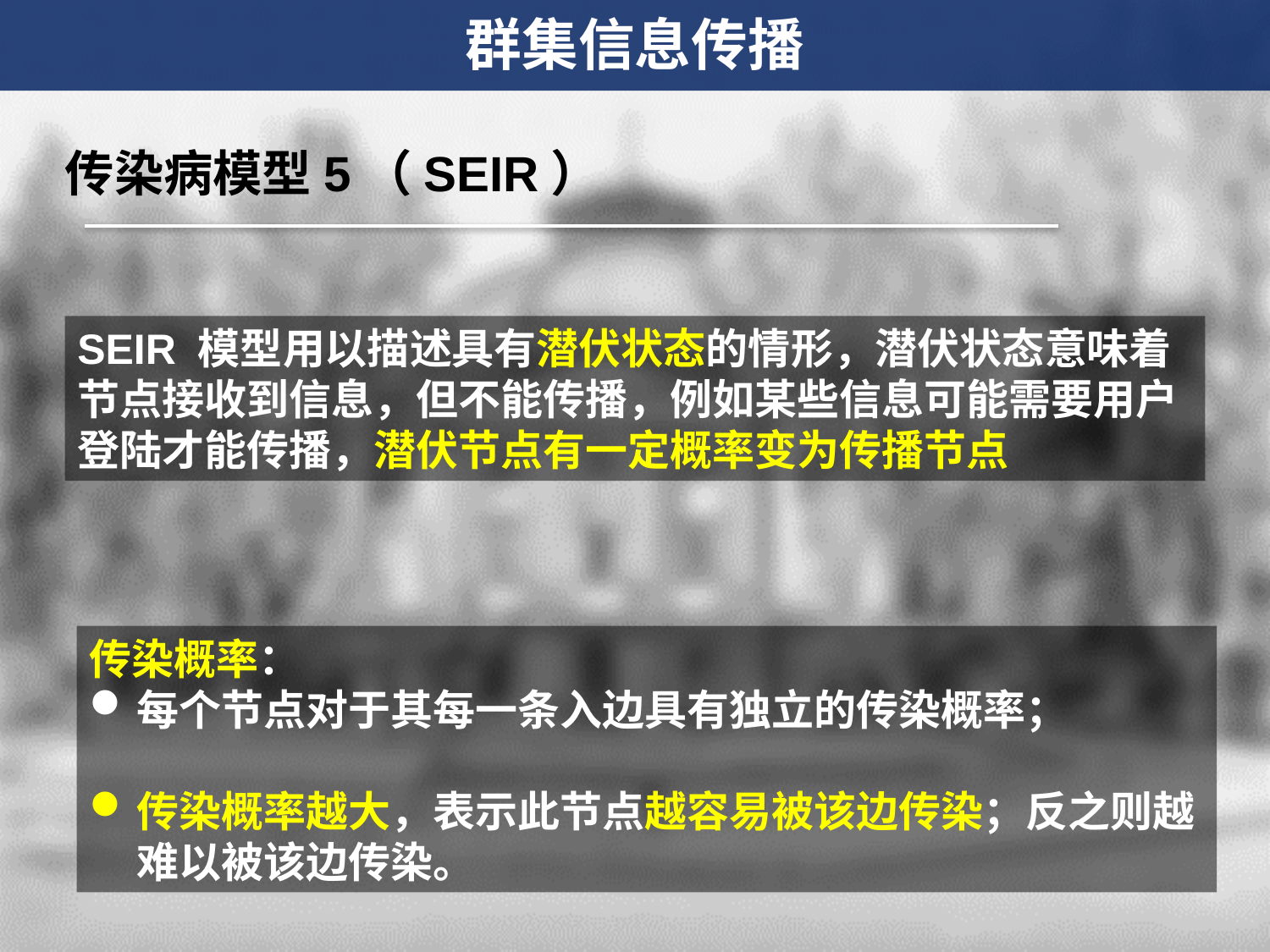

群集信息传播
传染病模型5（SEIR）
SEIR 模型用以描述具有潜伏状态的情形，潜伏状态意味着节点接收到信息，但不能传播，例如某些信息可能需要用户登陆才能传播，潜伏节点有一定概率变为传播节点
传染概率：
每个节点对于其每一条入边具有独立的传染概率；

传染概率越大，表示此节点越容易被该边传染；反之则越难以被该边传染。